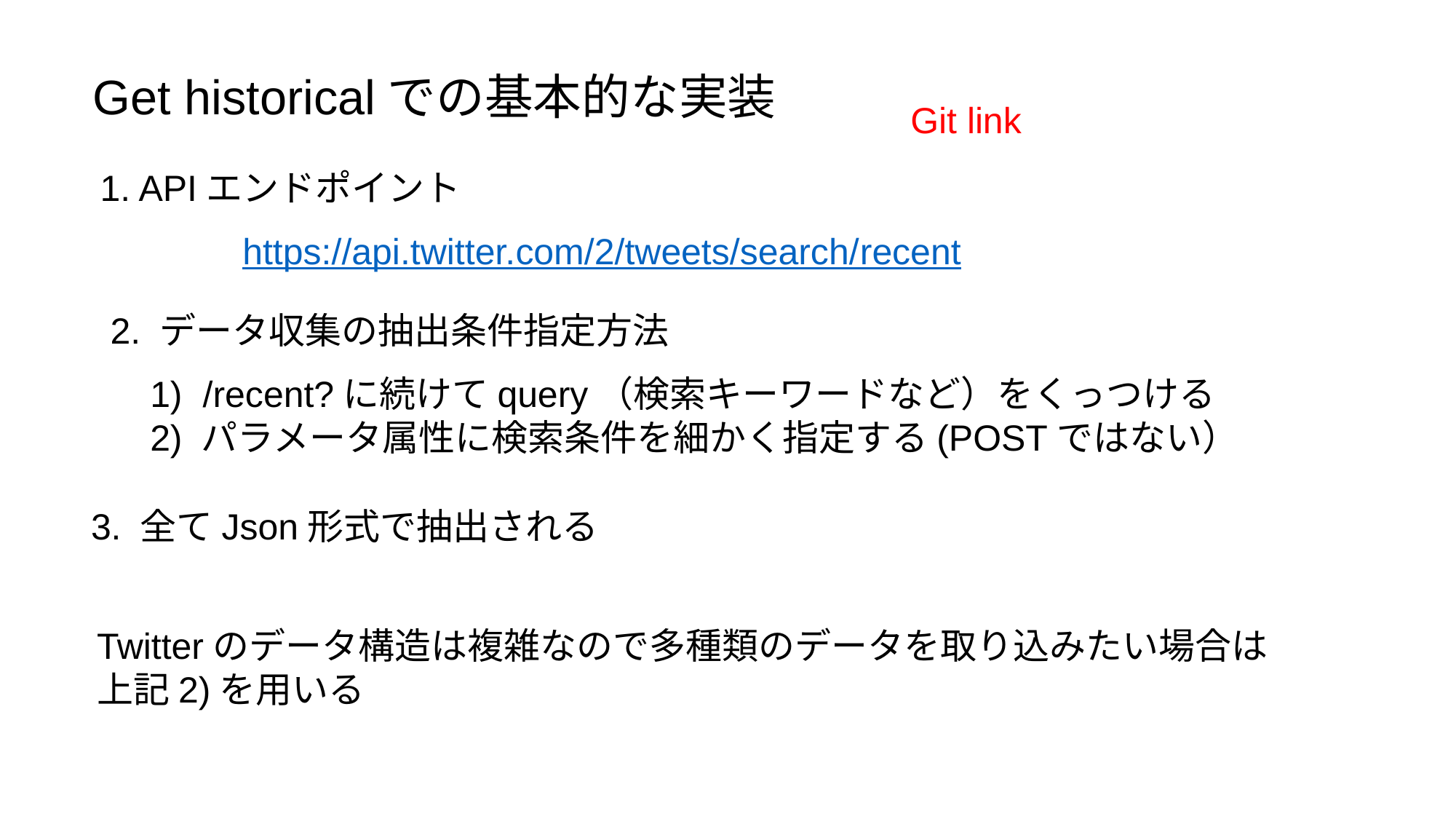

Get historicalでの基本的な実装
Git link
1. APIエンドポイント
https://api.twitter.com/2/tweets/search/recent

2. データ収集の抽出条件指定方法
1)  /recent?に続けてquery（検索キーワードなど）をくっつける
2) パラメータ属性に検索条件を細かく指定する(POSTではない）
3. 全てJson形式で抽出される
Twitterのデータ構造は複雑なので多種類のデータを取り込みたい場合は上記2)を用いる